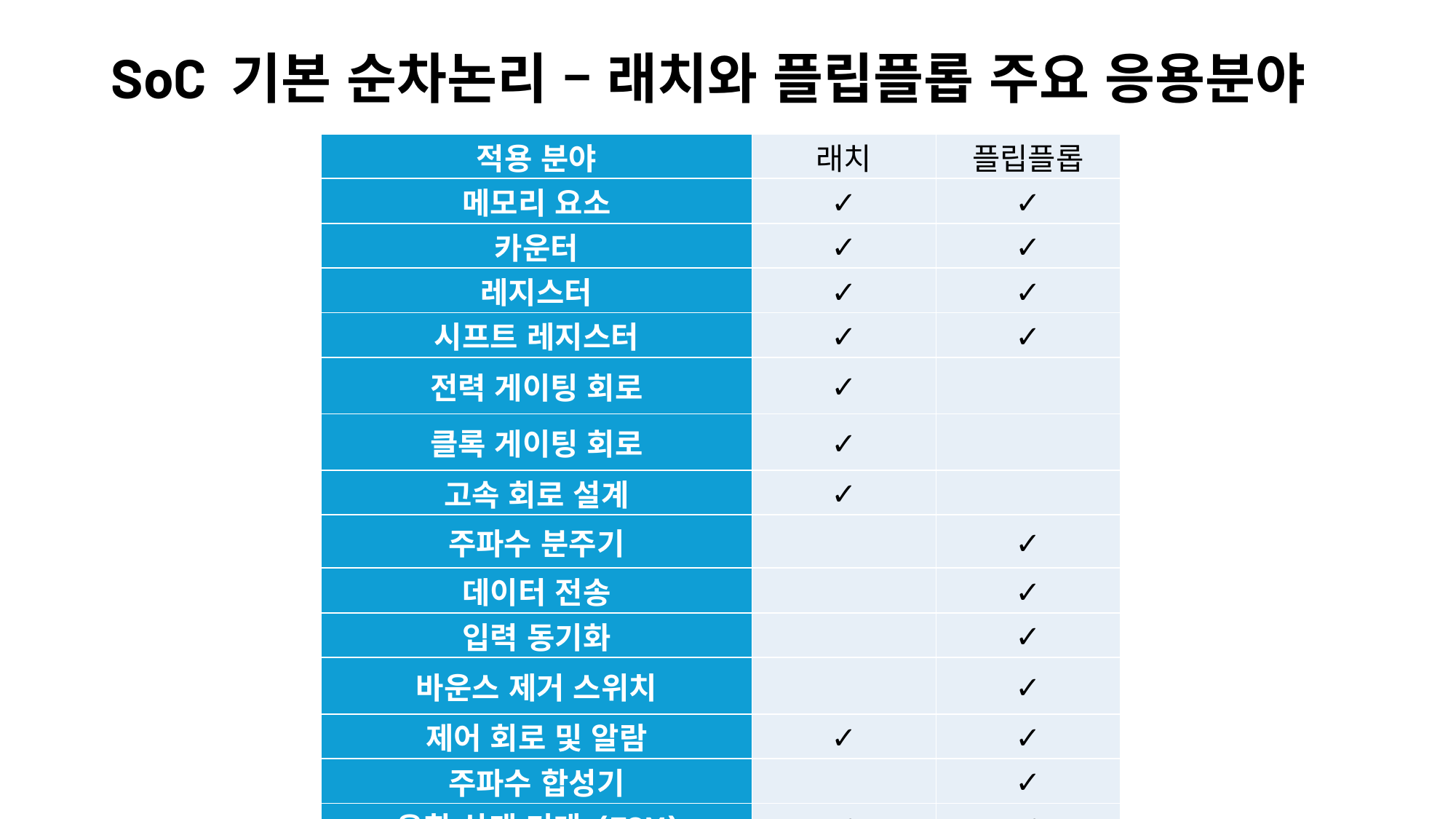

# SoC 기본 순차논리 – 래치와 플립플롭 주요 응용분야
| 적용 분야 | 래치 | 플립플롭 |
| --- | --- | --- |
| 메모리 요소 | ✓ | ✓ |
| 카운터 | ✓ | ✓ |
| 레지스터 | ✓ | ✓ |
| 시프트 레지스터 | ✓ | ✓ |
| 전력 게이팅 회로 | ✓ |  |
| 클록 게이팅 회로 | ✓ |  |
| 고속 회로 설계 | ✓ |  |
| 주파수 분주기 |  | ✓ |
| 데이터 전송 |  | ✓ |
| 입력 동기화 |  | ✓ |
| 바운스 제거 스위치 |  | ✓ |
| 제어 회로 및 알람 | ✓ | ✓ |
| 주파수 합성기 |  | ✓ |
| 유한 상태 기계 (FSM) | ✓ | ✓ |